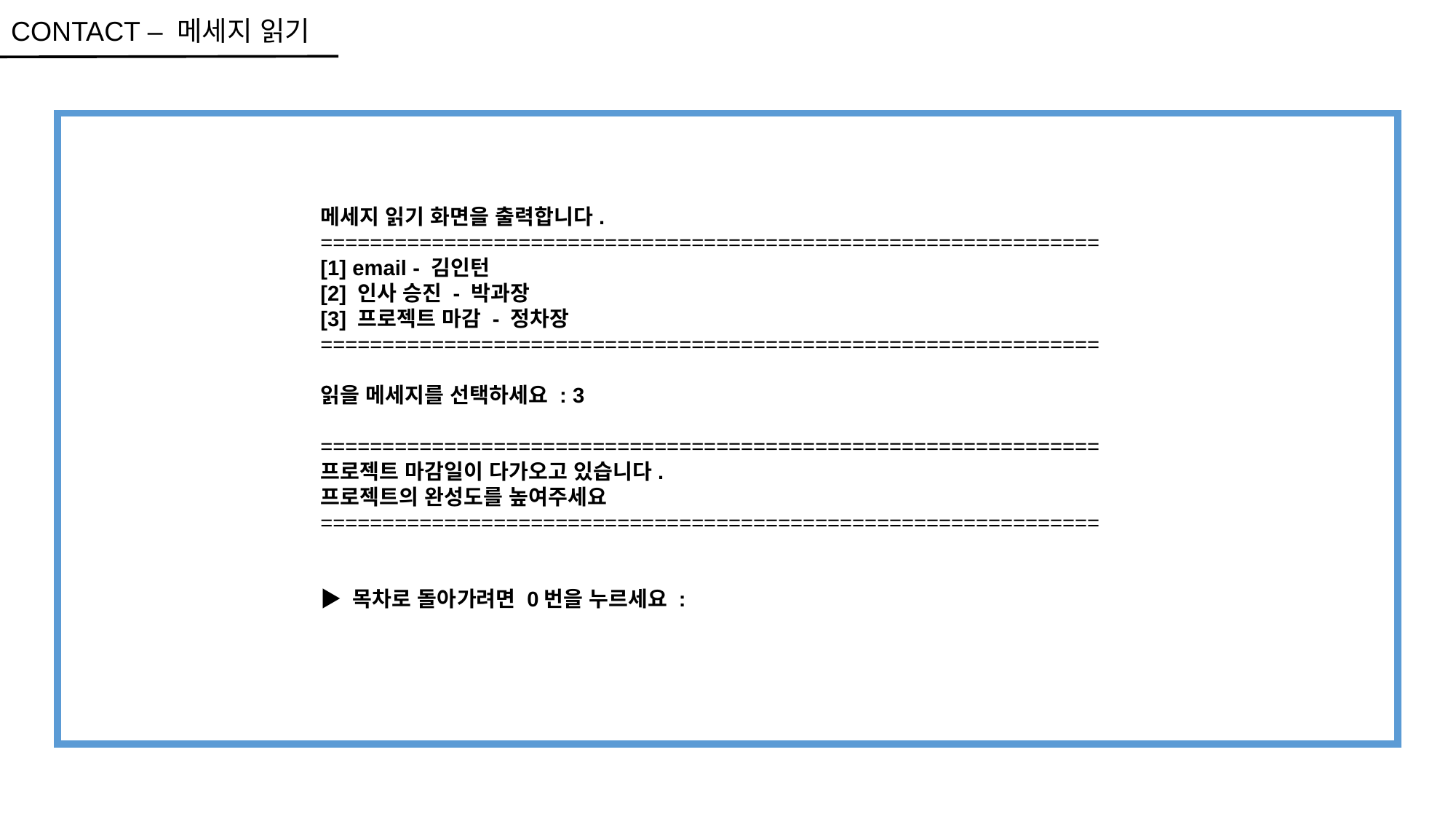

CONTACT – 메세지 읽기

메세지 읽기 화면을 출력합니다.
===============================================================
[1] email - 김인턴
[2] 인사 승진 - 박과장
[3] 프로젝트 마감 - 정차장
===============================================================

읽을 메세지를 선택하세요 : 3

===============================================================
프로젝트 마감일이 다가오고 있습니다.
프로젝트의 완성도를 높여주세요
===============================================================

▶ 목차로 돌아가려면 0번을 누르세요 :